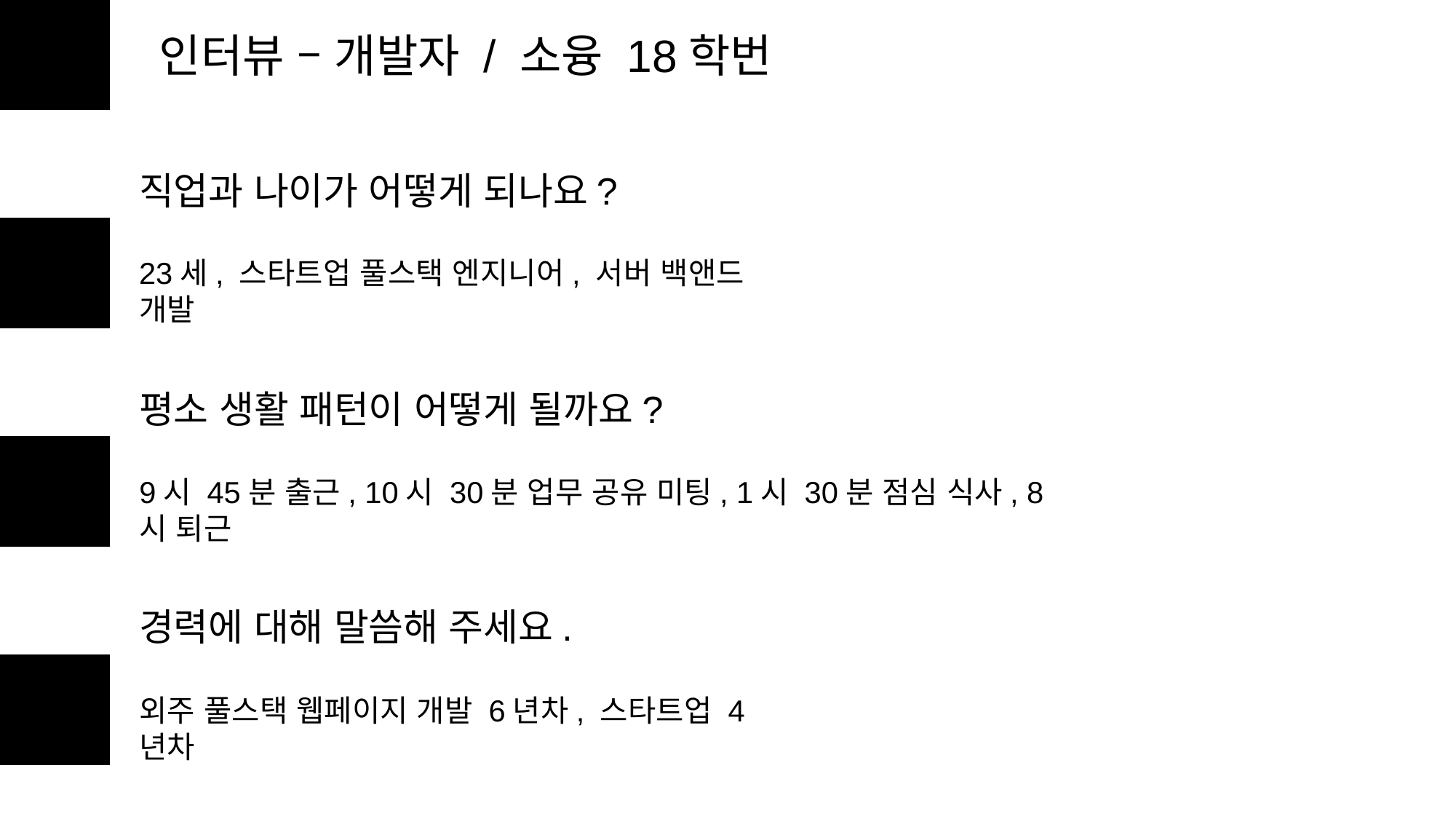

인터뷰 – 개발자 / 소융 18학번
직업과 나이가 어떻게 되나요?

23세, 스타트업 풀스택 엔지니어, 서버 백앤드 개발
평소 생활 패턴이 어떻게 될까요?

9시 45분 출근, 10시 30분 업무 공유 미팅, 1시 30분 점심 식사, 8시 퇴근
경력에 대해 말씀해 주세요.

외주 풀스택 웹페이지 개발 6년차, 스타트업 4년차